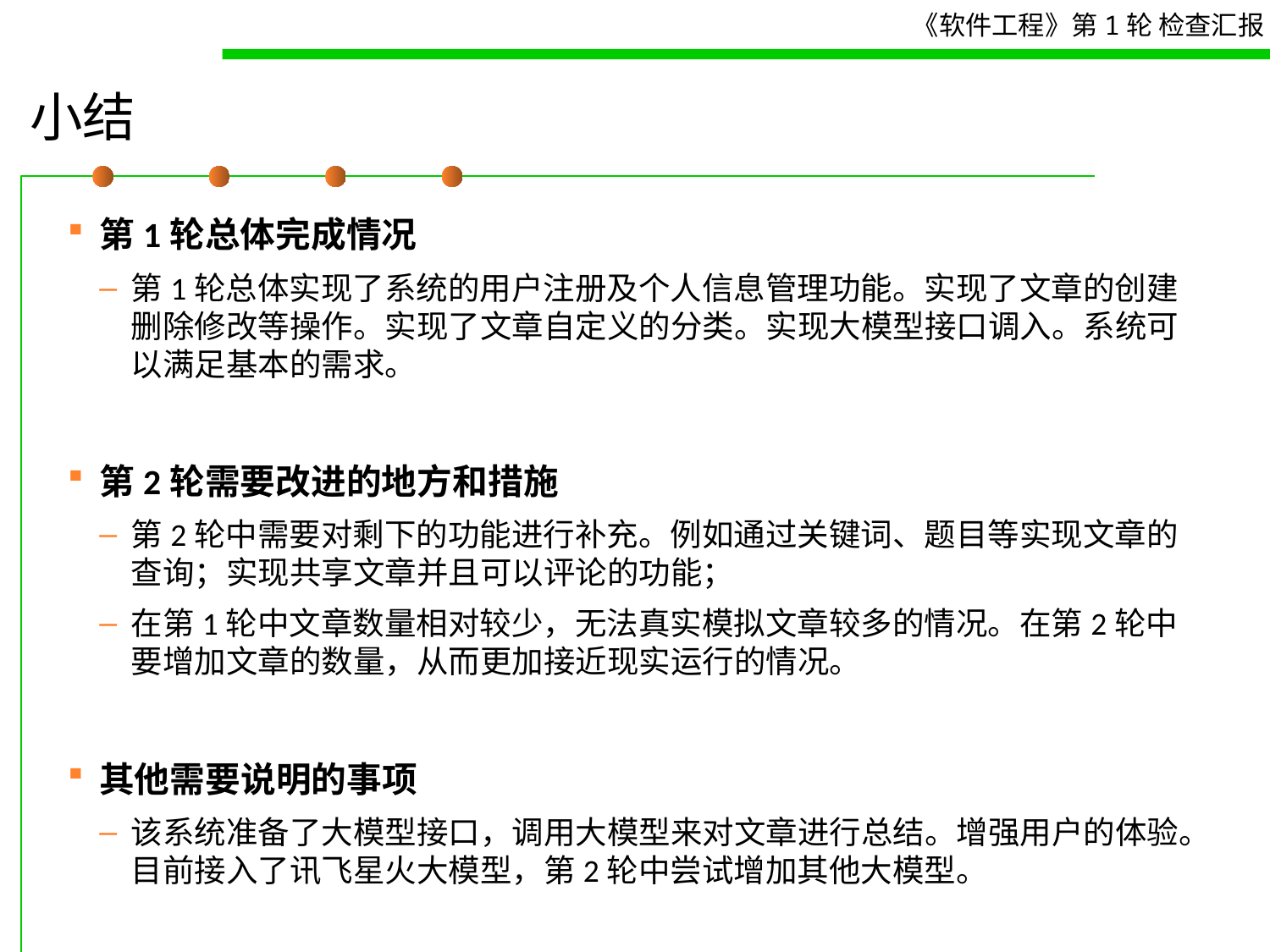

# 小结
第1轮总体完成情况
第1轮总体实现了系统的用户注册及个人信息管理功能。实现了文章的创建删除修改等操作。实现了文章自定义的分类。实现大模型接口调入。系统可以满足基本的需求。

第2轮需要改进的地方和措施
第2轮中需要对剩下的功能进行补充。例如通过关键词、题目等实现文章的查询；实现共享文章并且可以评论的功能；
在第1轮中文章数量相对较少，无法真实模拟文章较多的情况。在第2轮中要增加文章的数量，从而更加接近现实运行的情况。

其他需要说明的事项
该系统准备了大模型接口，调用大模型来对文章进行总结。增强用户的体验。目前接入了讯飞星火大模型，第2轮中尝试增加其他大模型。